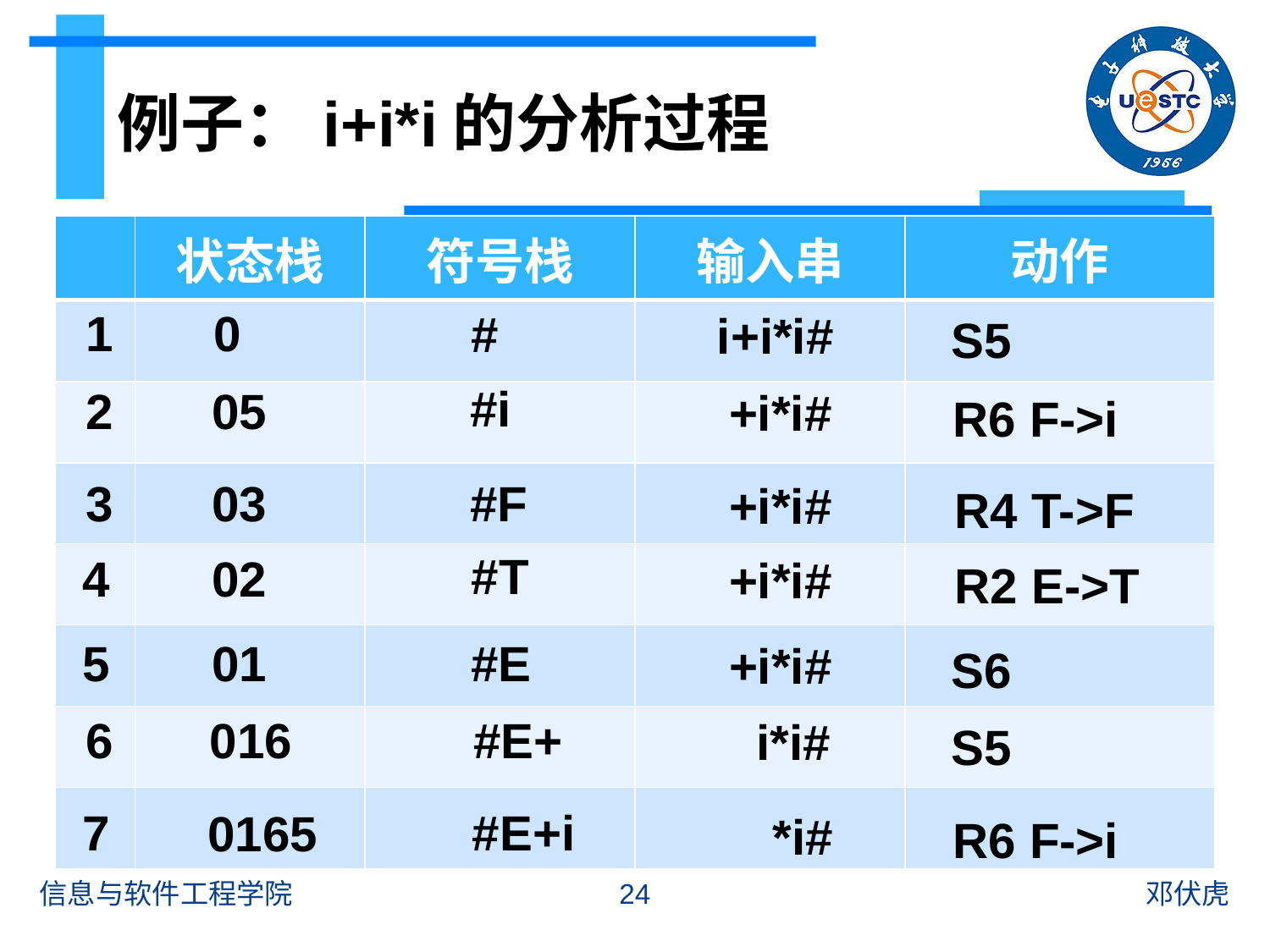

# 例子：i+i*i的分析过程
|  | 状态栈 | 符号栈 | 输入串 | 动作 |
| --- | --- | --- | --- | --- |
|  |  |  |  |  |
|  |  |  |  |  |
|  |  |  |  |  |
|  |  |  |  |  |
|  |  |  |  |  |
|  |  |  |  |  |
|  |  |  |  |  |
1
0
#
i+i*i#
S5
#i
2
05
+i*i#
R6 F->i
3
03
#F
+i*i#
R4 T->F
#T
4
02
+i*i#
R2 E->T
5
01
#E
+i*i#
S6
6
016
#E+
i*i#
S5
7
#E+i
0165
*i#
R6 F->i
24
信息与软件工程学院
邓伏虎